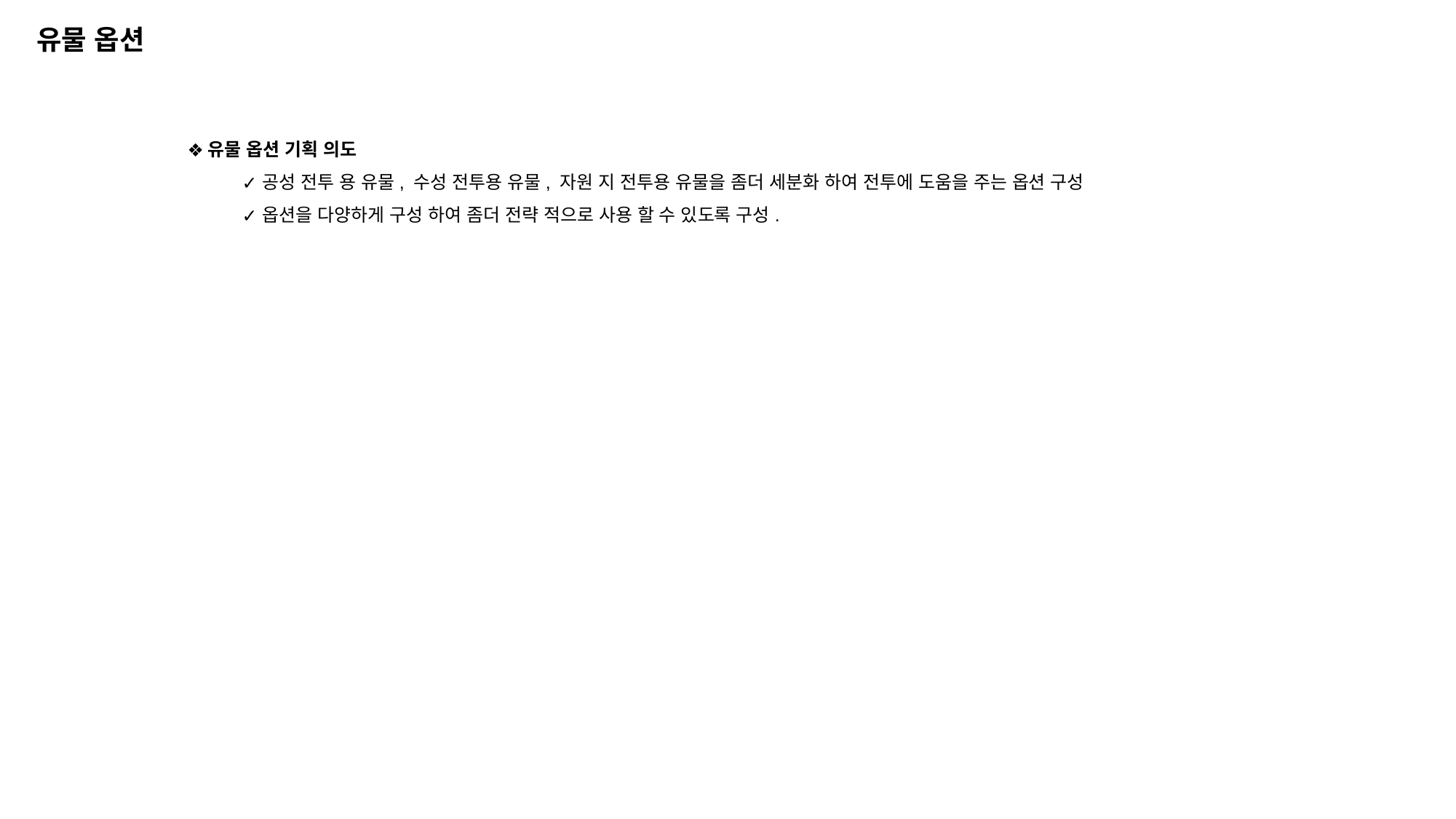

유물 옵션
유물 옵션 기획 의도
공성 전투 용 유물, 수성 전투용 유물, 자원 지 전투용 유물을 좀더 세분화 하여 전투에 도움을 주는 옵션 구성
옵션을 다양하게 구성 하여 좀더 전략 적으로 사용 할 수 있도록 구성.